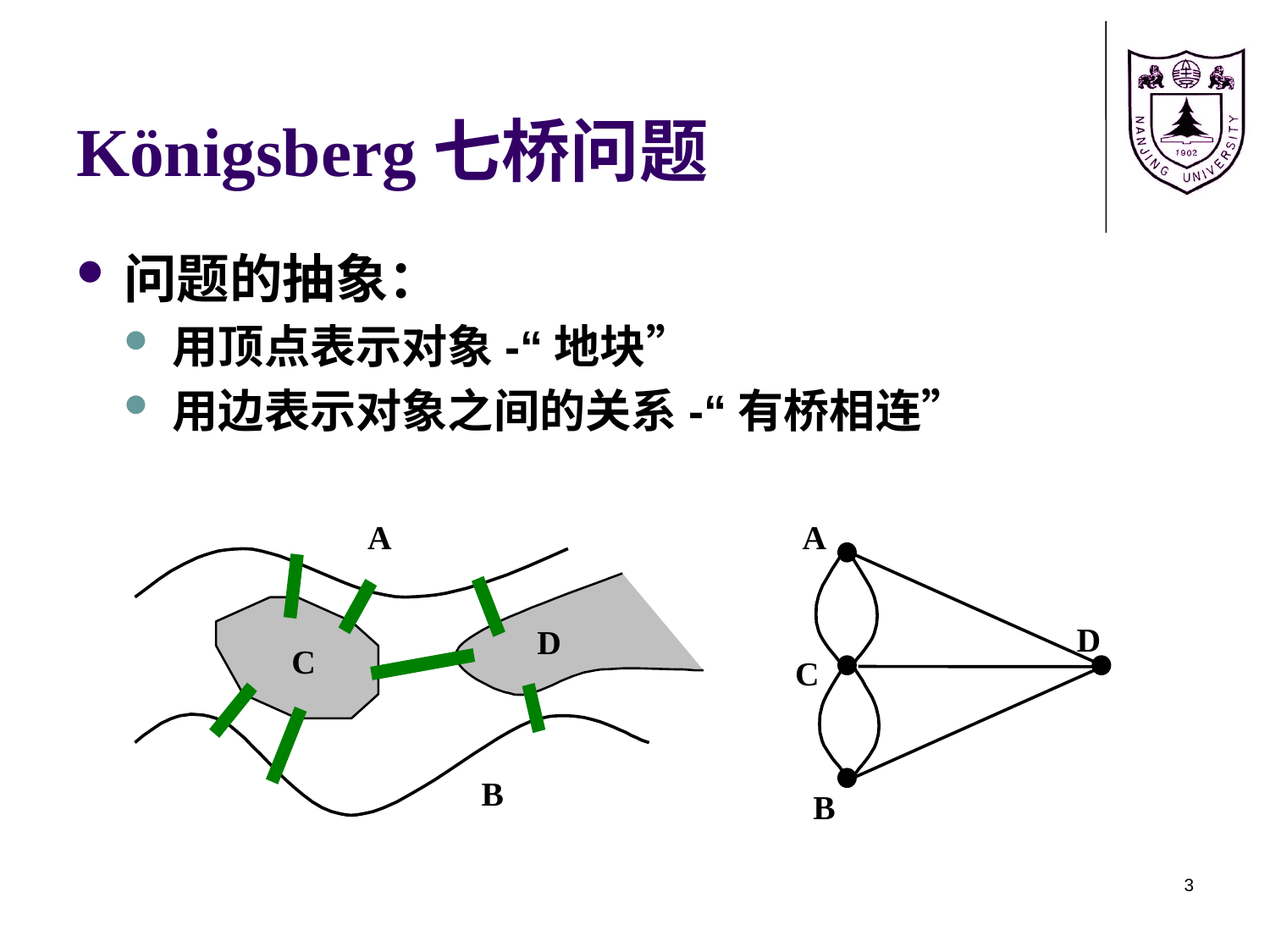

# Königsberg七桥问题
问题的抽象：
用顶点表示对象-“地块”
用边表示对象之间的关系-“有桥相连”
A

D
C

B
A

D
C

B
3